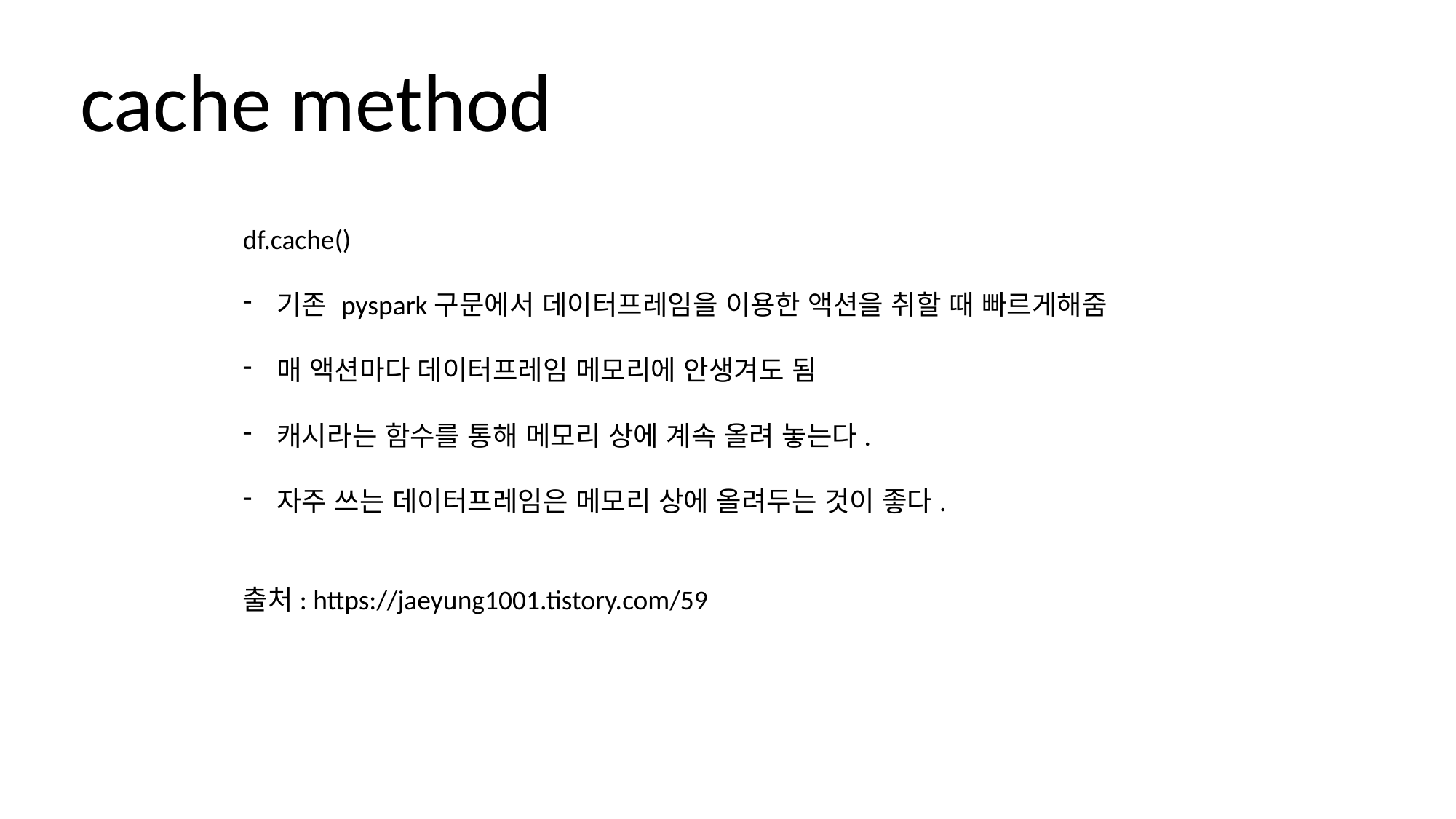

cache method
df.cache()

기존 pyspark구문에서 데이터프레임을 이용한 액션을 취할 때 빠르게해줌

매 액션마다 데이터프레임 메모리에 안생겨도 됨

캐시라는 함수를 통해 메모리 상에 계속 올려 놓는다.

자주 쓰는 데이터프레임은 메모리 상에 올려두는 것이 좋다.

출처: https://jaeyung1001.tistory.com/59